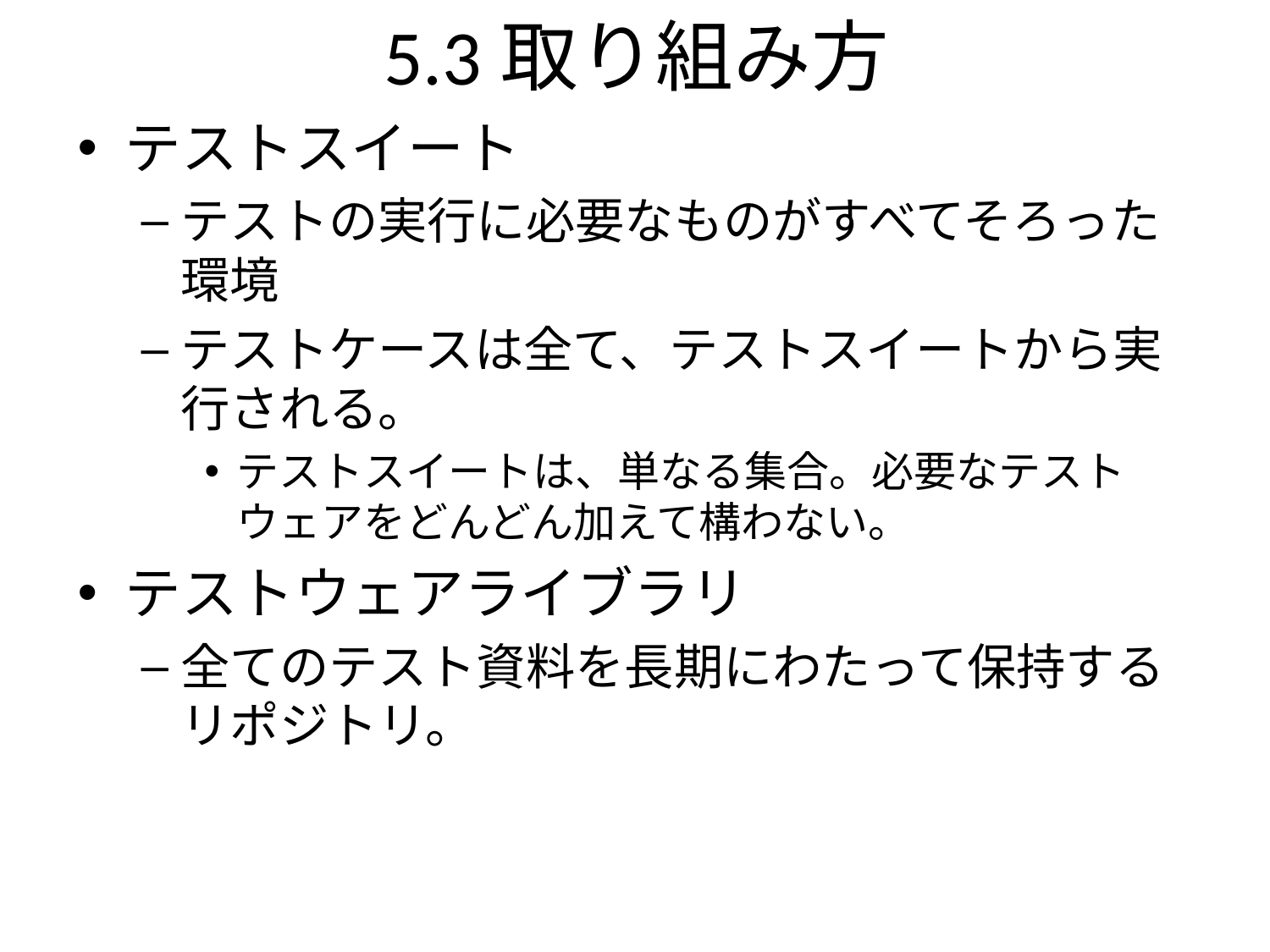

5.3取り組み方
テストスイート
テストの実行に必要なものがすべてそろった環境
テストケースは全て、テストスイートから実行される。
テストスイートは、単なる集合。必要なテストウェアをどんどん加えて構わない。
テストウェアライブラリ
全てのテスト資料を長期にわたって保持するリポジトリ。